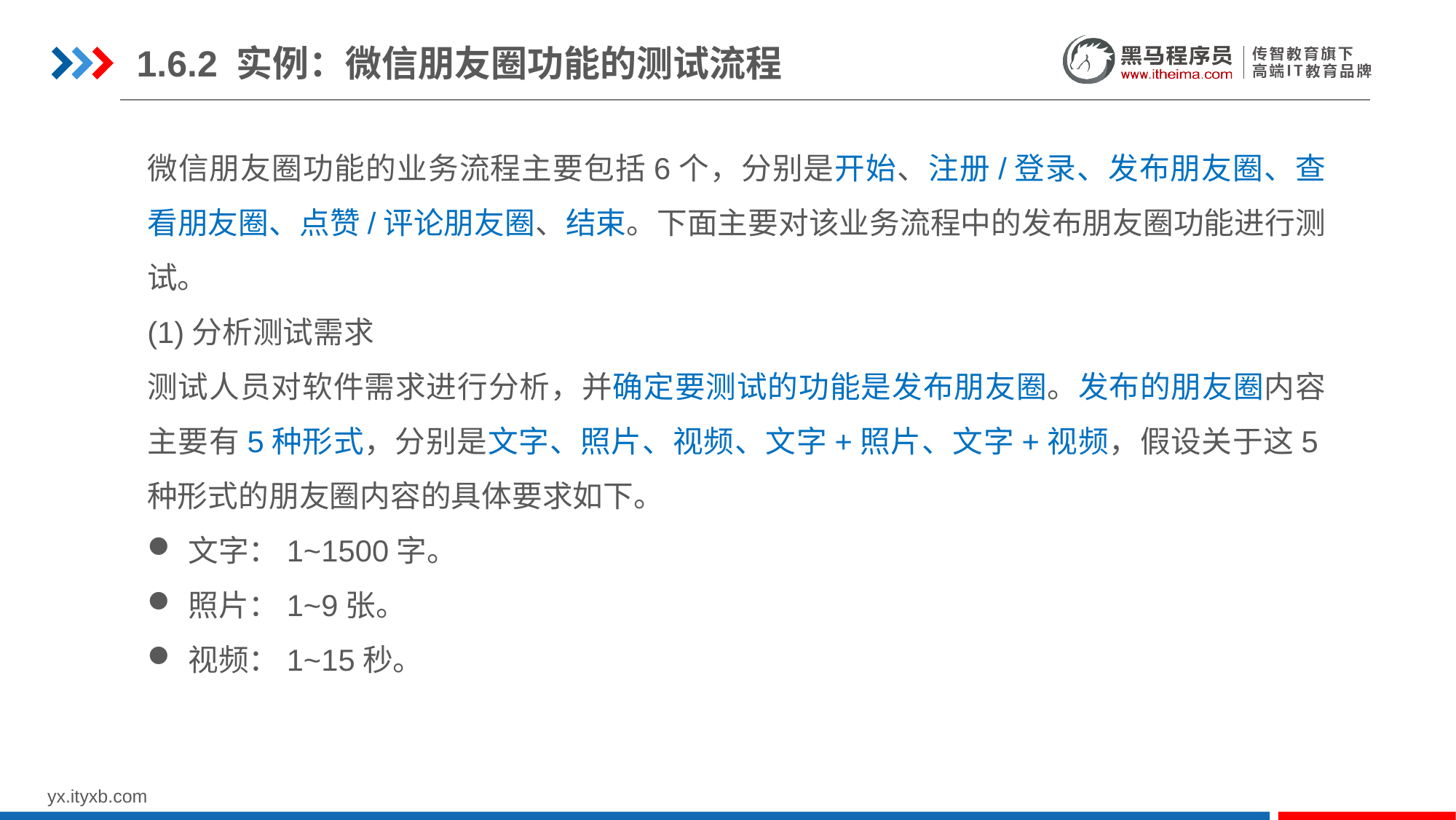

1.6.2 实例：微信朋友圈功能的测试流程
微信朋友圈功能的业务流程主要包括6个，分别是开始、注册/登录、发布朋友圈、查看朋友圈、点赞/评论朋友圈、结束。下面主要对该业务流程中的发布朋友圈功能进行测试。
(1)分析测试需求
测试人员对软件需求进行分析，并确定要测试的功能是发布朋友圈。发布的朋友圈内容主要有5种形式，分别是文字、照片、视频、文字+照片、文字+视频，假设关于这5种形式的朋友圈内容的具体要求如下。
文字：1~1500字。
照片：1~9张。
视频：1~15秒。